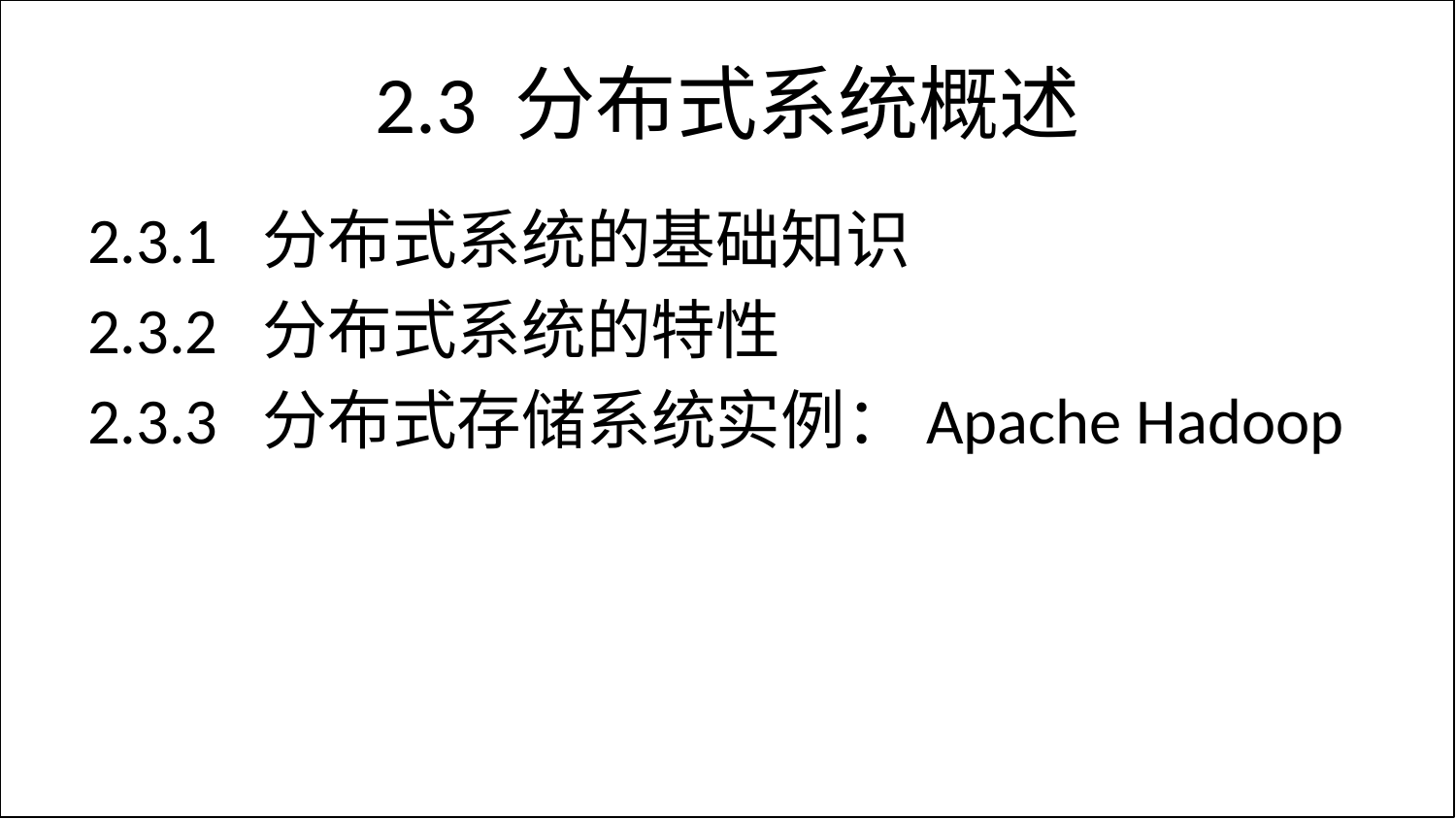

# 2.3 分布式系统概述
2.3.1  分布式系统的基础知识
2.3.2  分布式系统的特性
2.3.3  分布式存储系统实例：Apache Hadoop